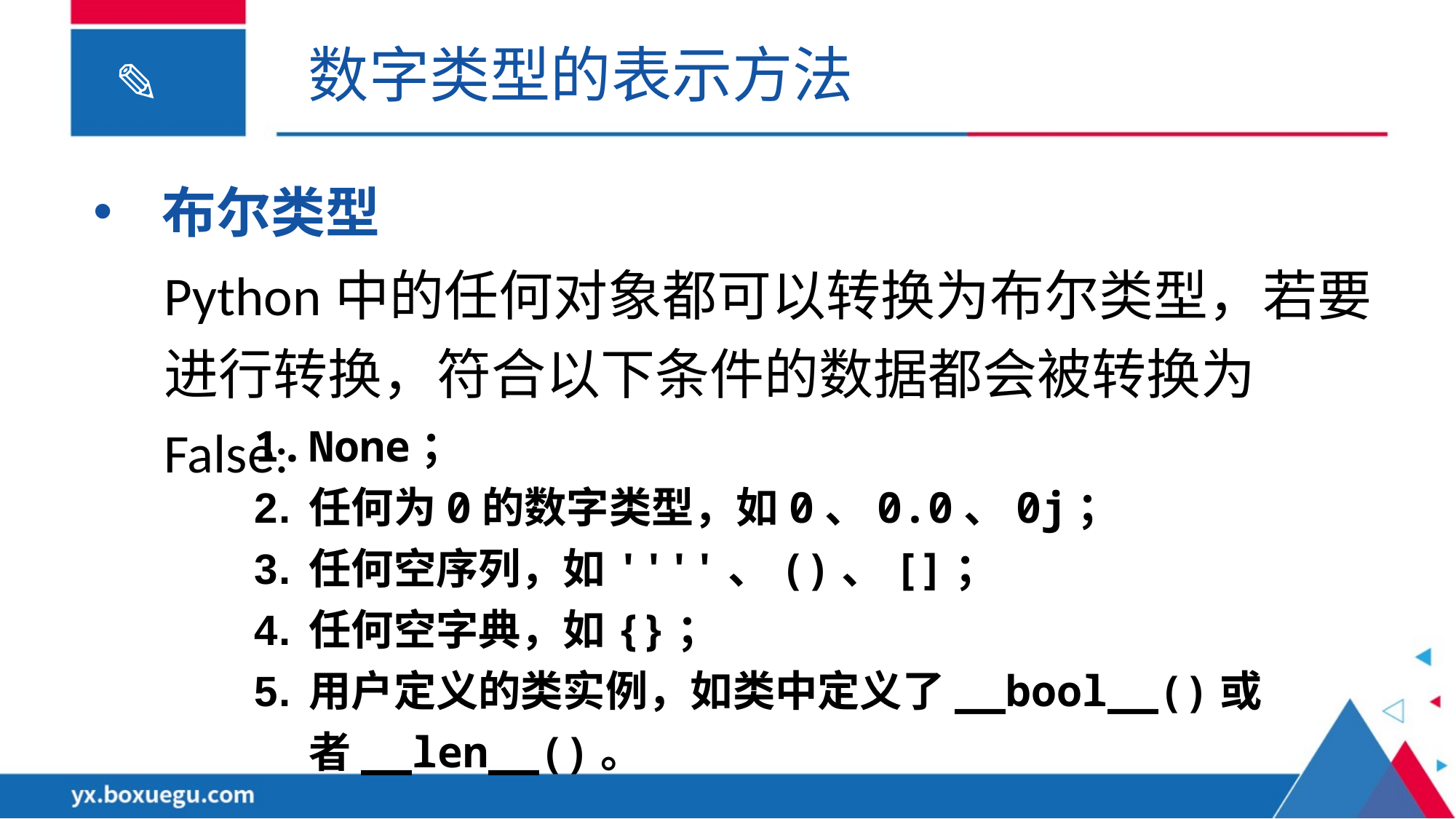

数字类型的表示方法
布尔类型
Python中的任何对象都可以转换为布尔类型，若要进行转换，符合以下条件的数据都会被转换为False:
None；
任何为0的数字类型，如0、0.0、0j；
任何空序列，如''''、()、[]；
任何空字典，如{}；
用户定义的类实例，如类中定义了__bool__()或者__len__()。